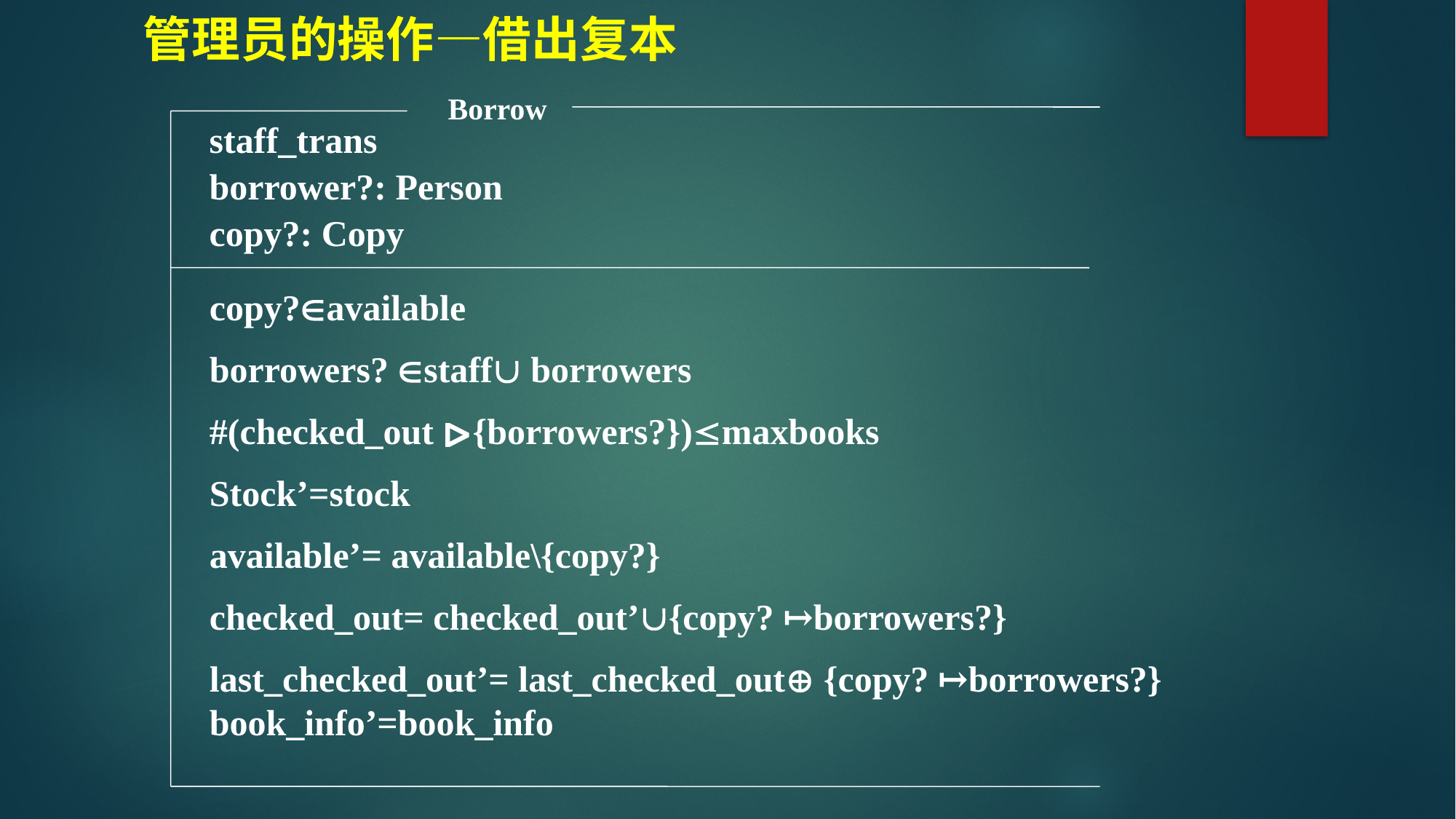

管理员的操作—借出复本
Borrow

staff_trans
borrower?: Person
copy?: Copy

copy?∈available
borrowers? ∈staff∪ borrowers
#(checked_out ⊳{borrowers?})≤maxbooks
Stock’=stock
available’= available\{copy?}
checked_out= checked_out’∪{copy? ↦borrowers?}
last_checked_out’= last_checked_out⊕ {copy? ↦borrowers?} book_info’=book_info